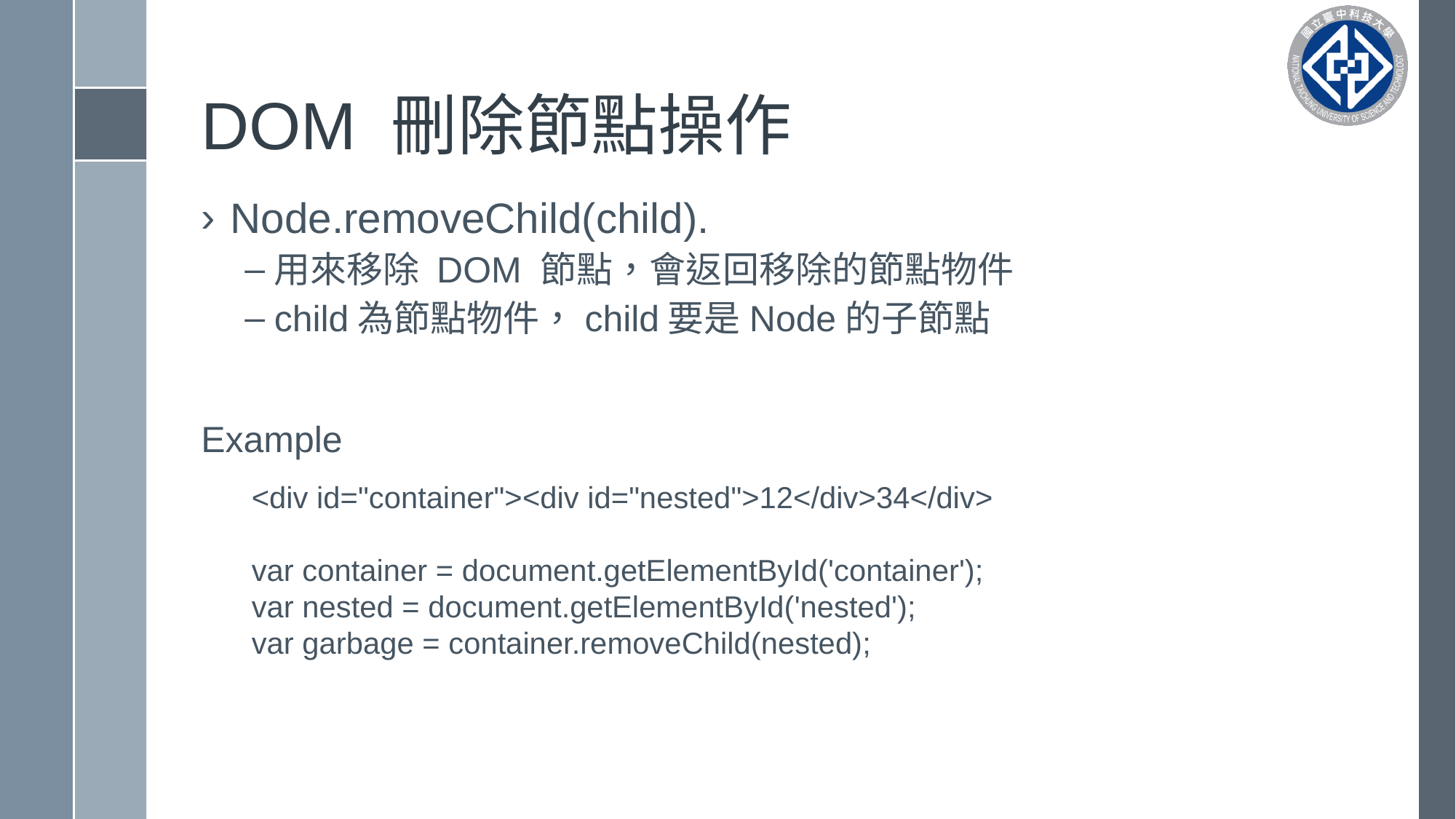

# DOM 刪除節點操作
Node.removeChild(child).
用來移除 DOM 節點，會返回移除的節點物件
child為節點物件，child要是Node的子節點

Example

<div id="container"><div id="nested">12</div>34</div>

var container = document.getElementById('container');
var nested = document.getElementById('nested');
var garbage = container.removeChild(nested);